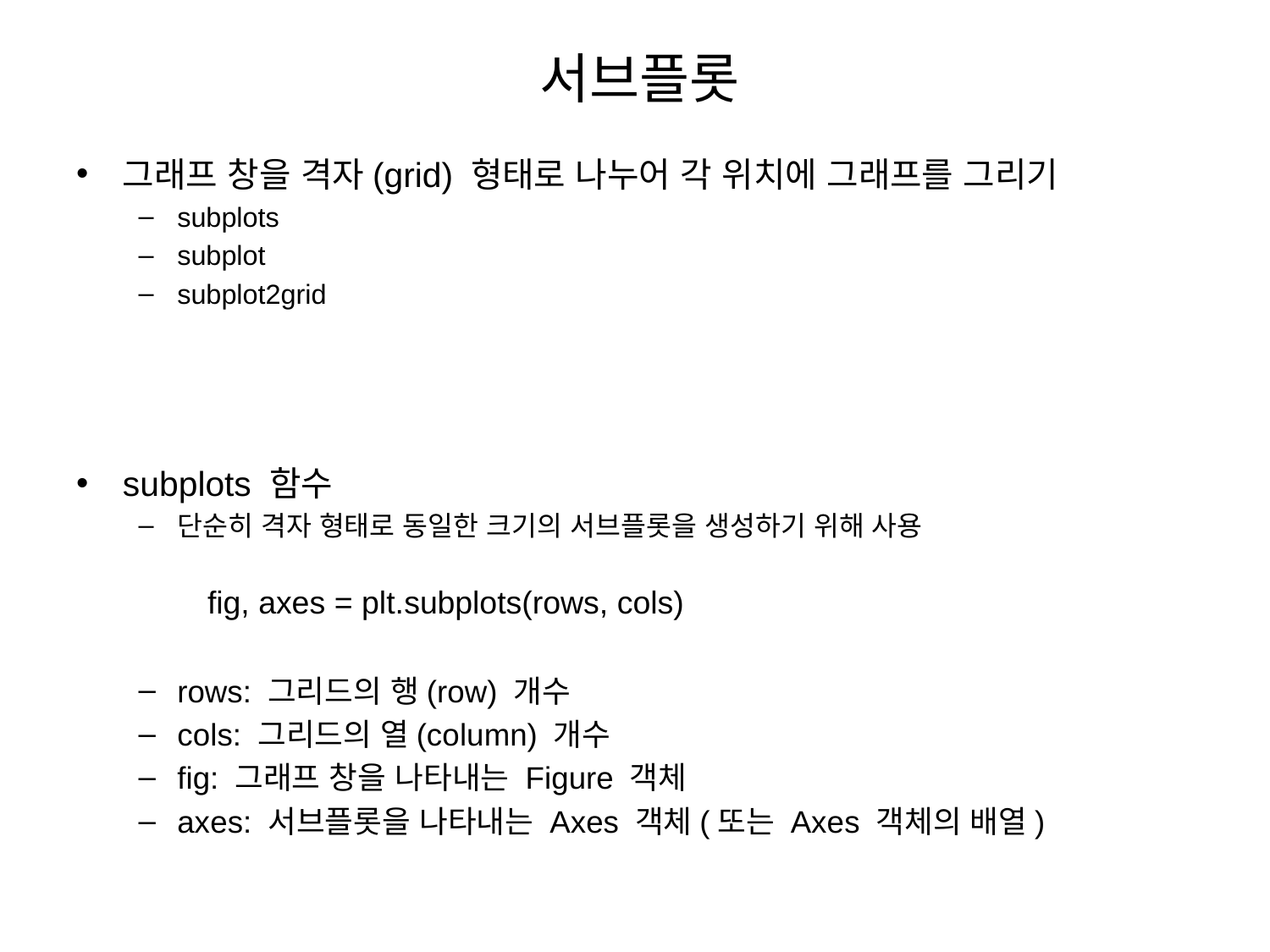

# 서브플롯
그래프 창을 격자(grid) 형태로 나누어 각 위치에 그래프를 그리기
subplots
subplot
subplot2grid

subplots 함수
단순히 격자 형태로 동일한 크기의 서브플롯을 생성하기 위해 사용

rows: 그리드의 행(row) 개수
cols: 그리드의 열(column) 개수
fig: 그래프 창을 나타내는 Figure 객체
axes: 서브플롯을 나타내는 Axes 객체(또는 Axes 객체의 배열)

fig, axes = plt.subplots(rows, cols)